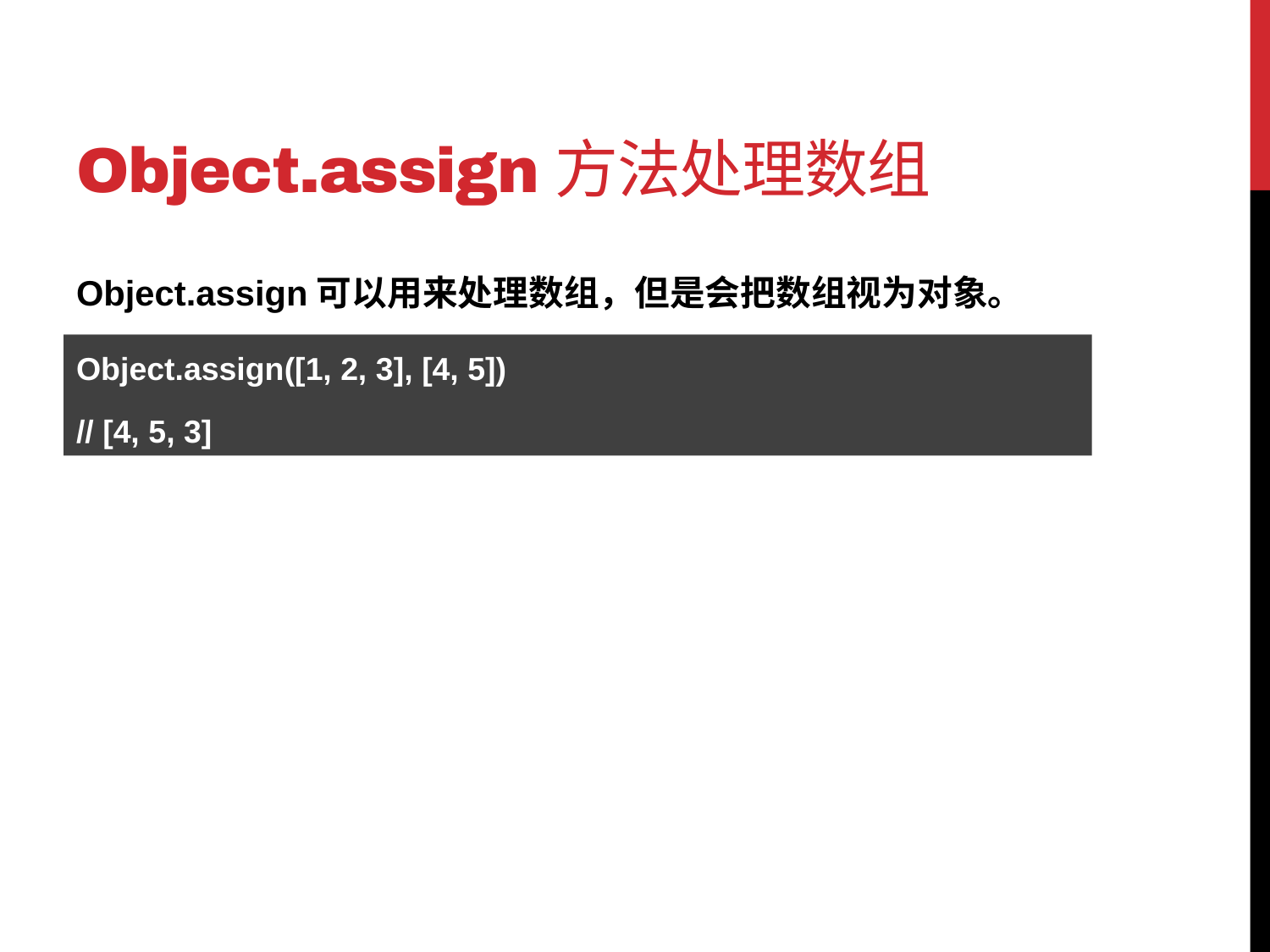

# Object.assign方法处理数组
Object.assign可以用来处理数组，但是会把数组视为对象。

Object.assign([1, 2, 3], [4, 5])
// [4, 5, 3]